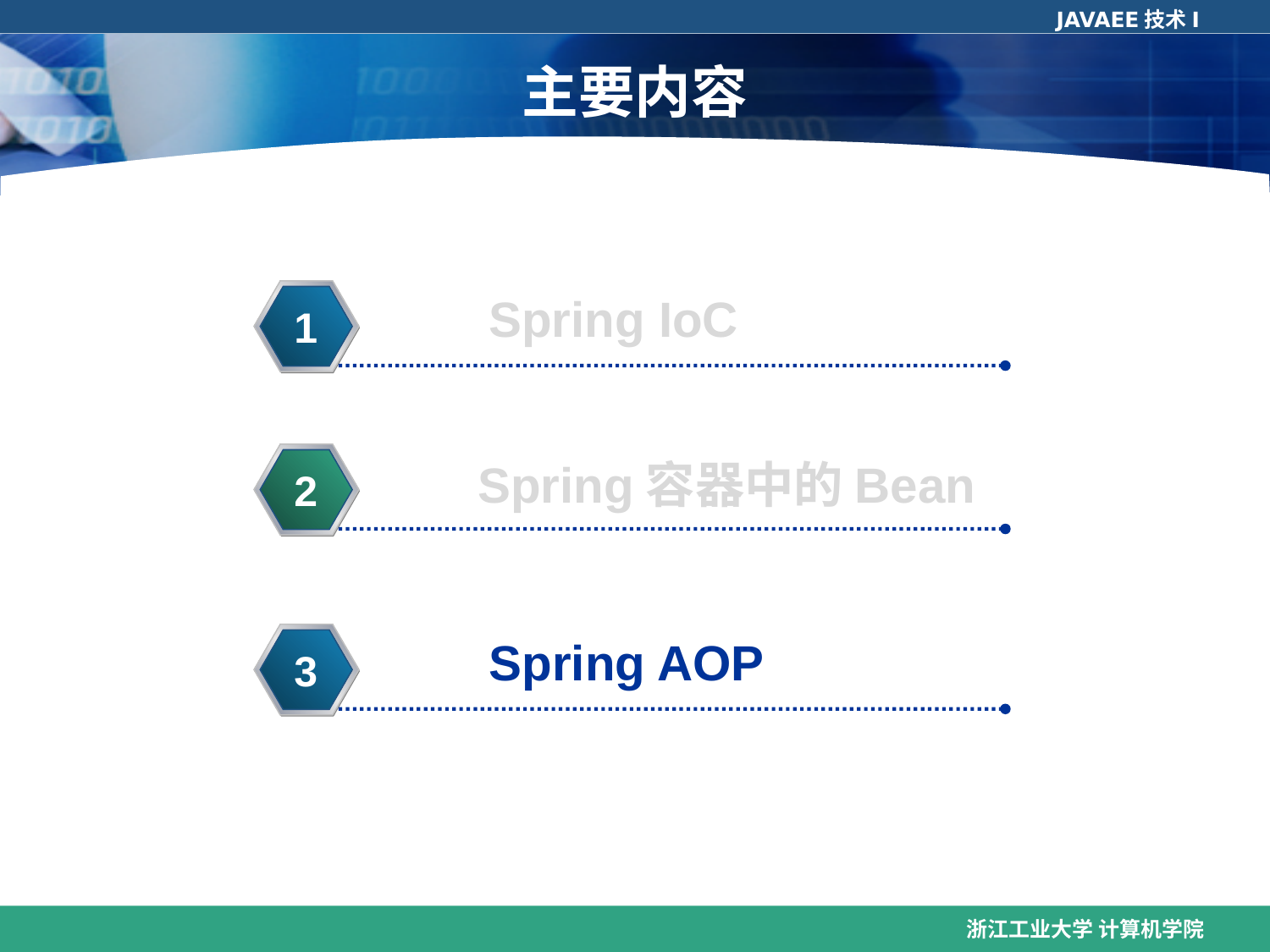

# 主要内容

Spring IoC
1

Spring容器中的Bean
2

Spring AOP
3